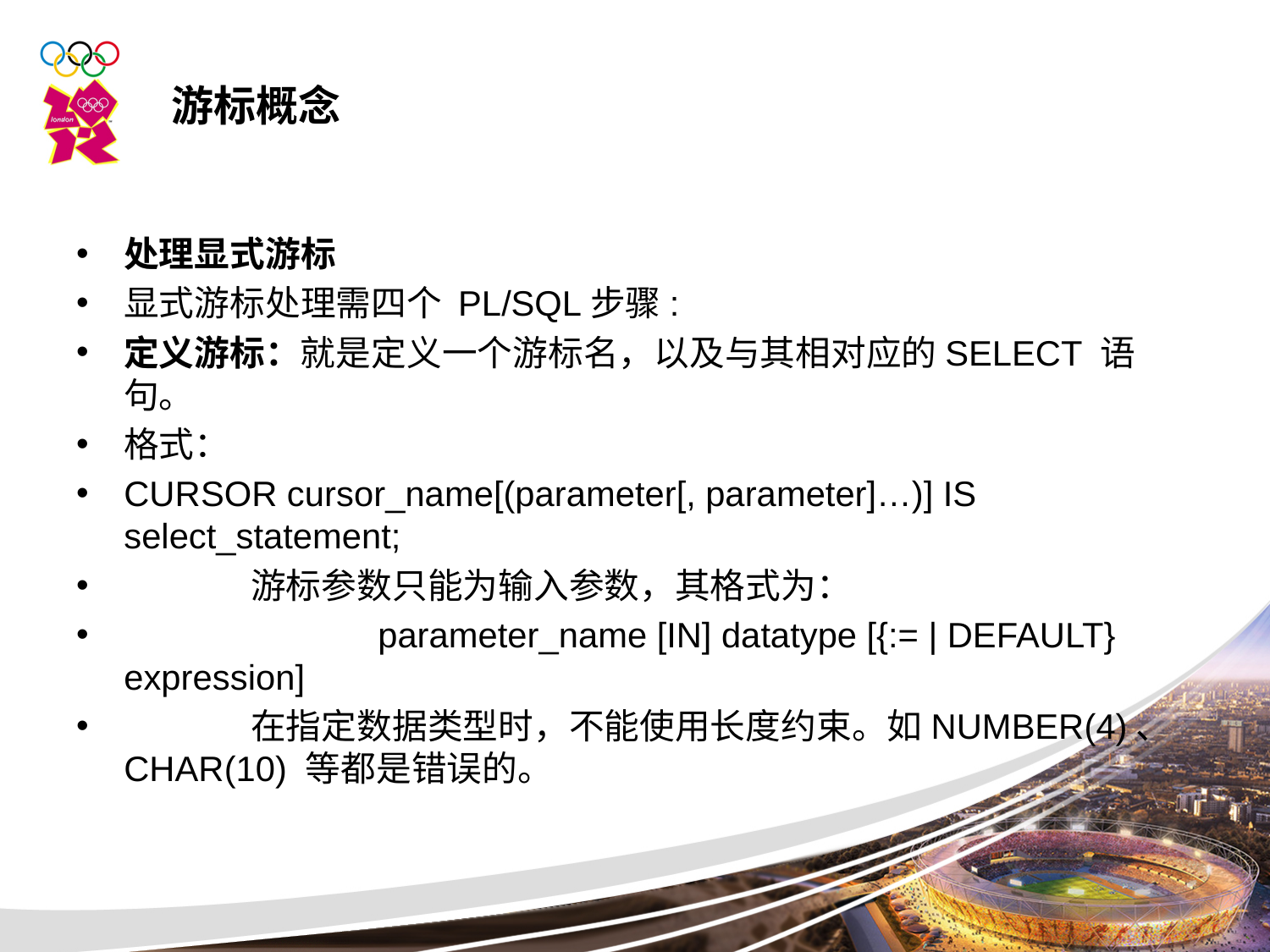

游标概念

处理显式游标
显式游标处理需四个 PL/SQL步骤:
定义游标：就是定义一个游标名，以及与其相对应的SELECT 语句。
格式：
CURSOR cursor_name[(parameter[, parameter]…)] IS select_statement;
	游标参数只能为输入参数，其格式为：
		parameter_name [IN] datatype [{:= | DEFAULT} expression]
	在指定数据类型时，不能使用长度约束。如NUMBER(4)、CHAR(10) 等都是错误的。